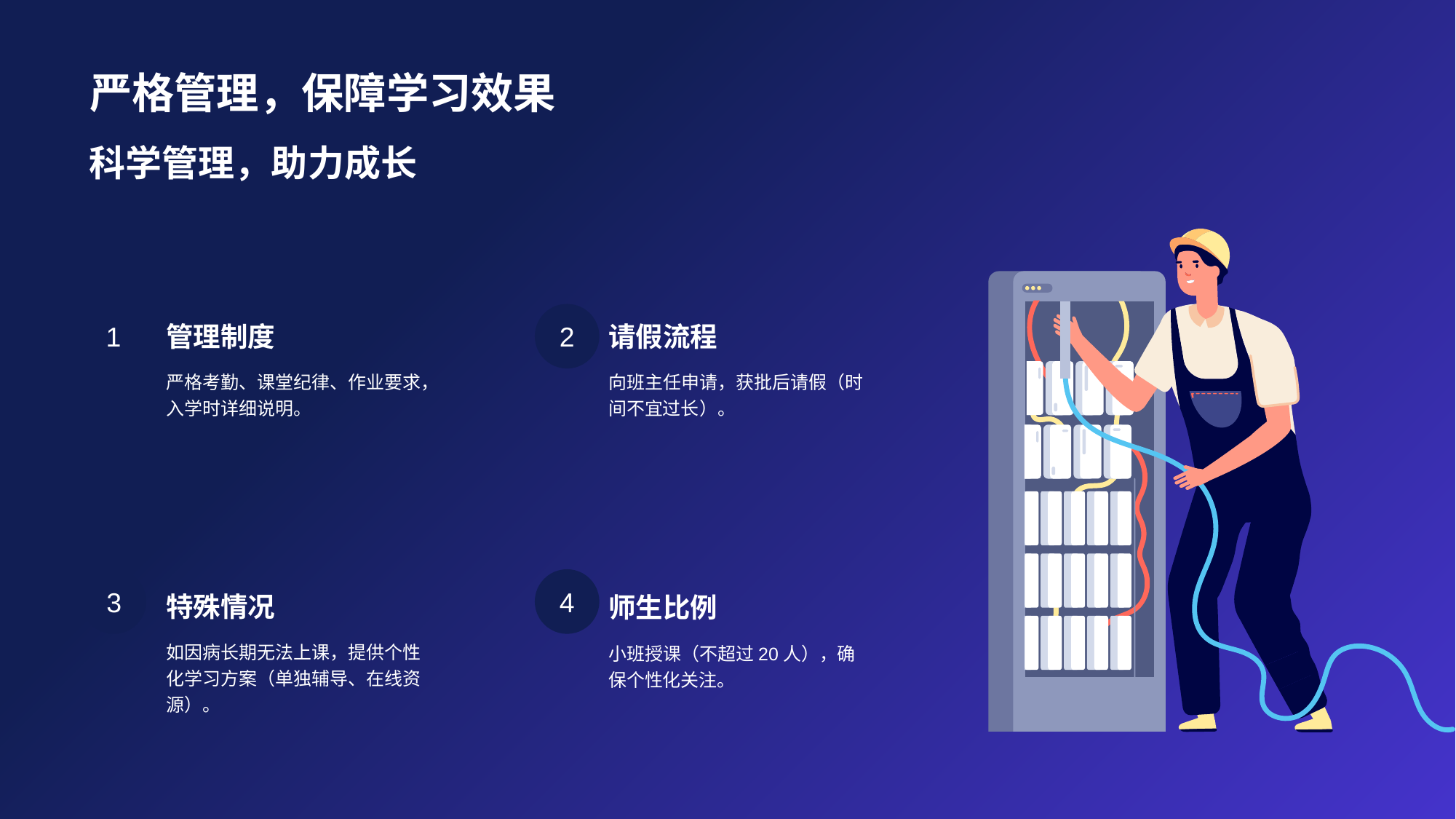

# 严格管理，保障学习效果
科学管理，助力成长

管理制度
1
严格考勤、课堂纪律、作业要求，入学时详细说明。
请假流程
2
向班主任申请，获批后请假（时间不宜过长）。
特殊情况
3
如因病长期无法上课，提供个性化学习方案（单独辅导、在线资源）。
师生比例
4
小班授课（不超过20人），确保个性化关注。